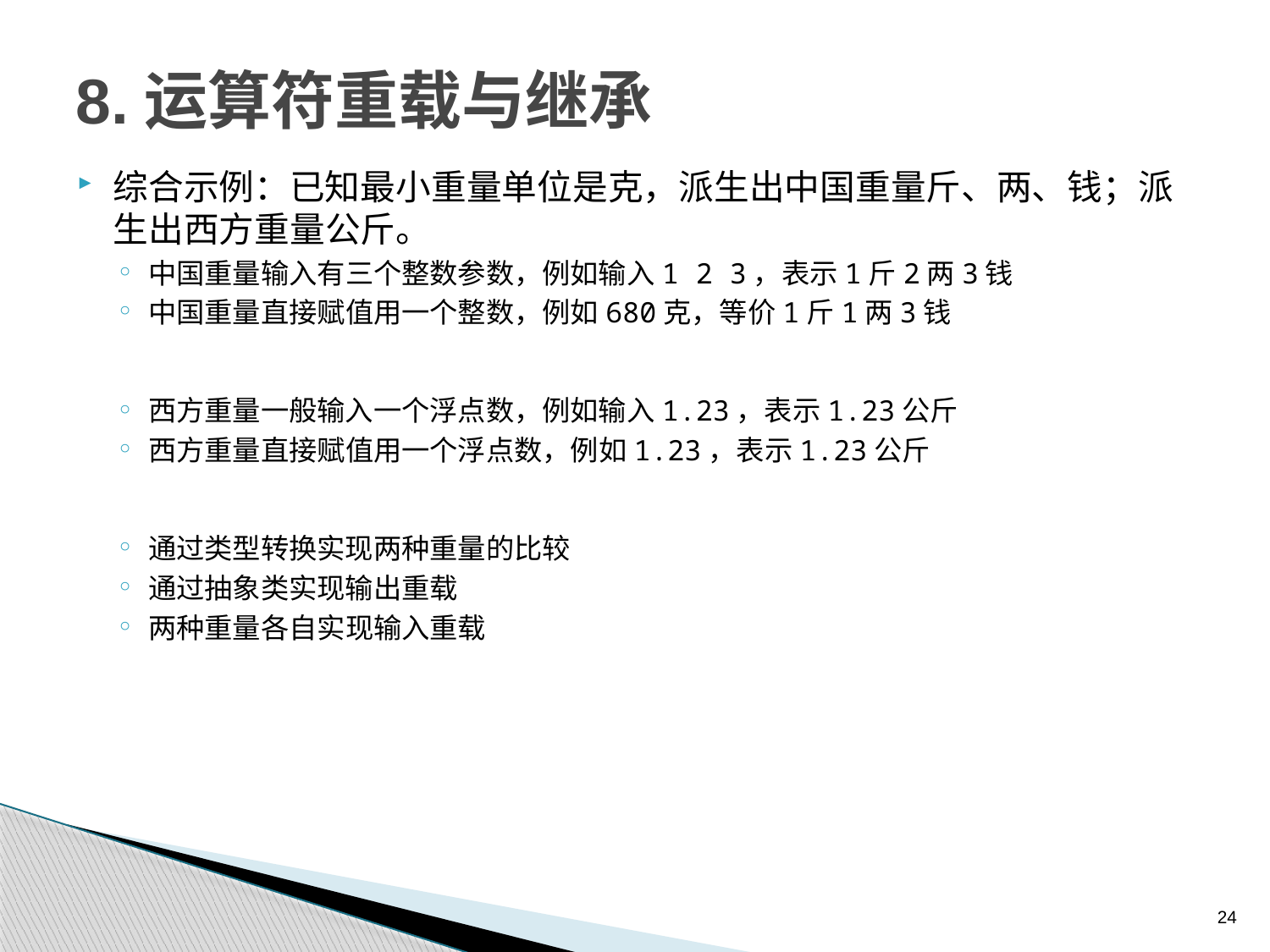

# 8.运算符重载与继承
综合示例：已知最小重量单位是克，派生出中国重量斤、两、钱；派生出西方重量公斤。
中国重量输入有三个整数参数，例如输入1 2 3，表示1斤2两3钱
中国重量直接赋值用一个整数，例如680克，等价1斤1两3钱

西方重量一般输入一个浮点数，例如输入1.23，表示1.23公斤
西方重量直接赋值用一个浮点数，例如1.23，表示1.23公斤

通过类型转换实现两种重量的比较
通过抽象类实现输出重载
两种重量各自实现输入重载

24